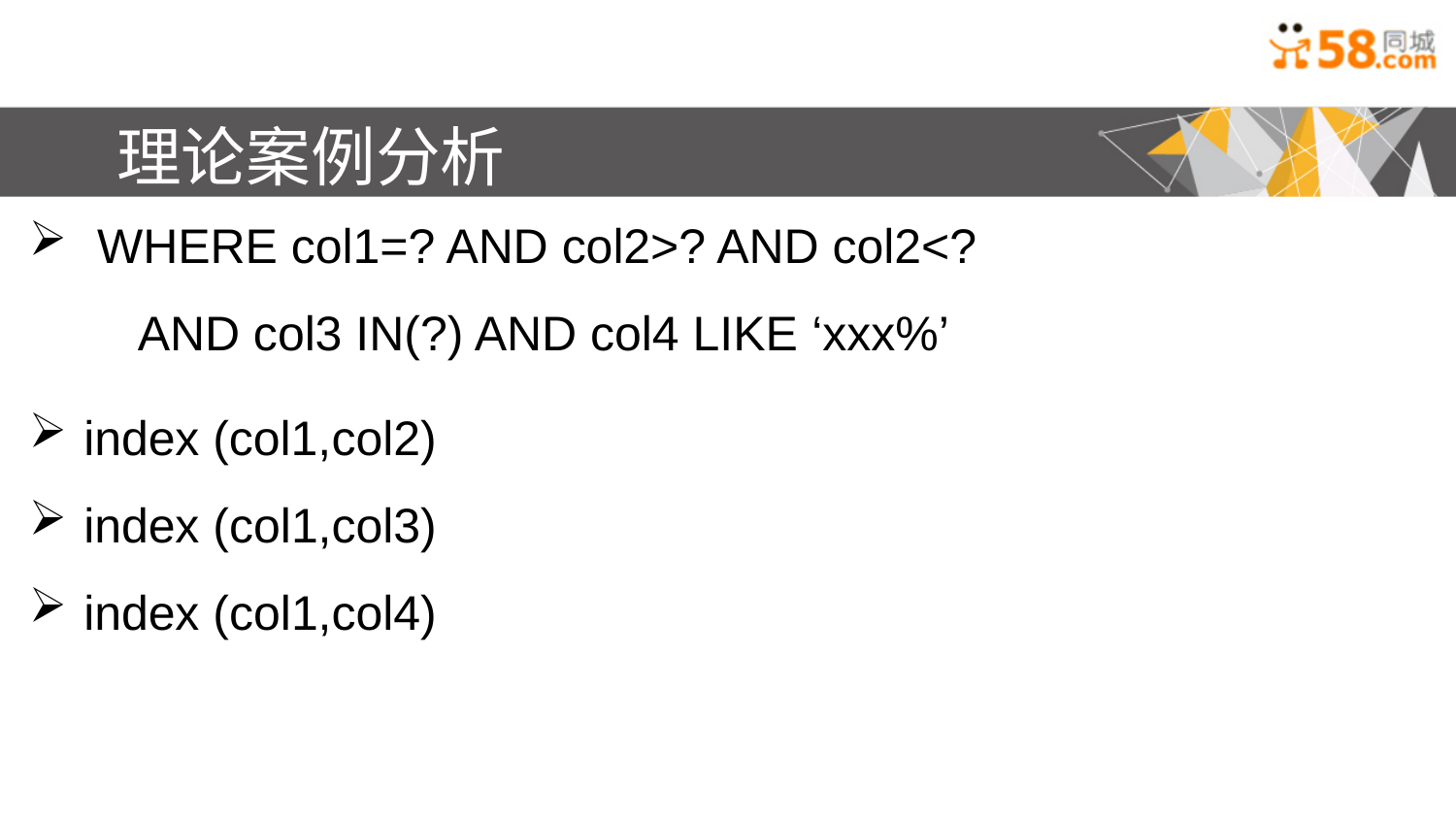

理论案例分析
 WHERE col1=? AND col2>? AND col2<?
        AND col3 IN(?) AND col4 LIKE ‘xxx%’
index (col1,col2)
index (col1,col3)
index (col1,col4)